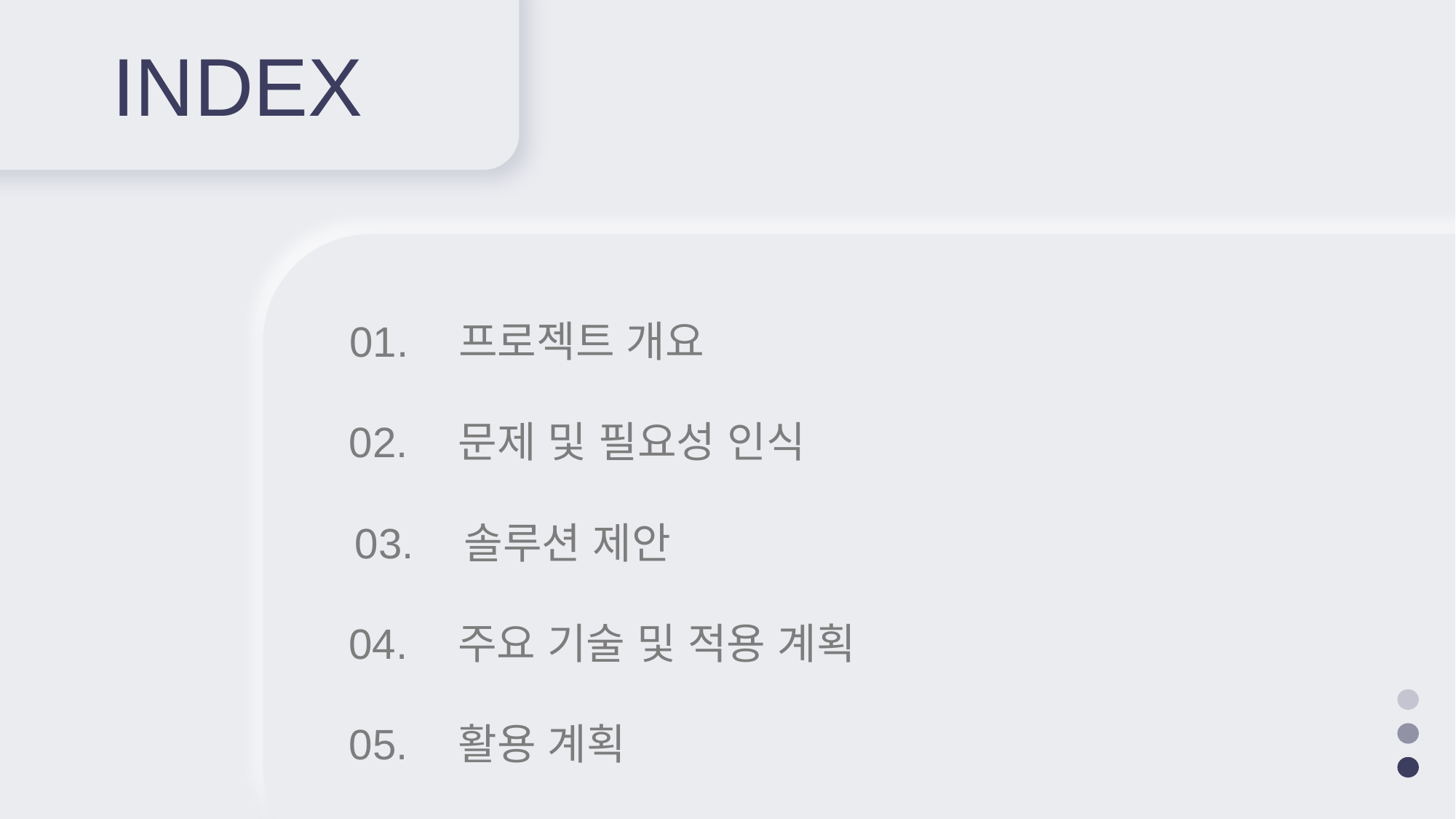

INDEX

01. 	프로젝트 개요
02. 	문제 및 필요성 인식
03. 	솔루션 제안
04. 	주요 기술 및 적용 계획
05. 	활용 계획